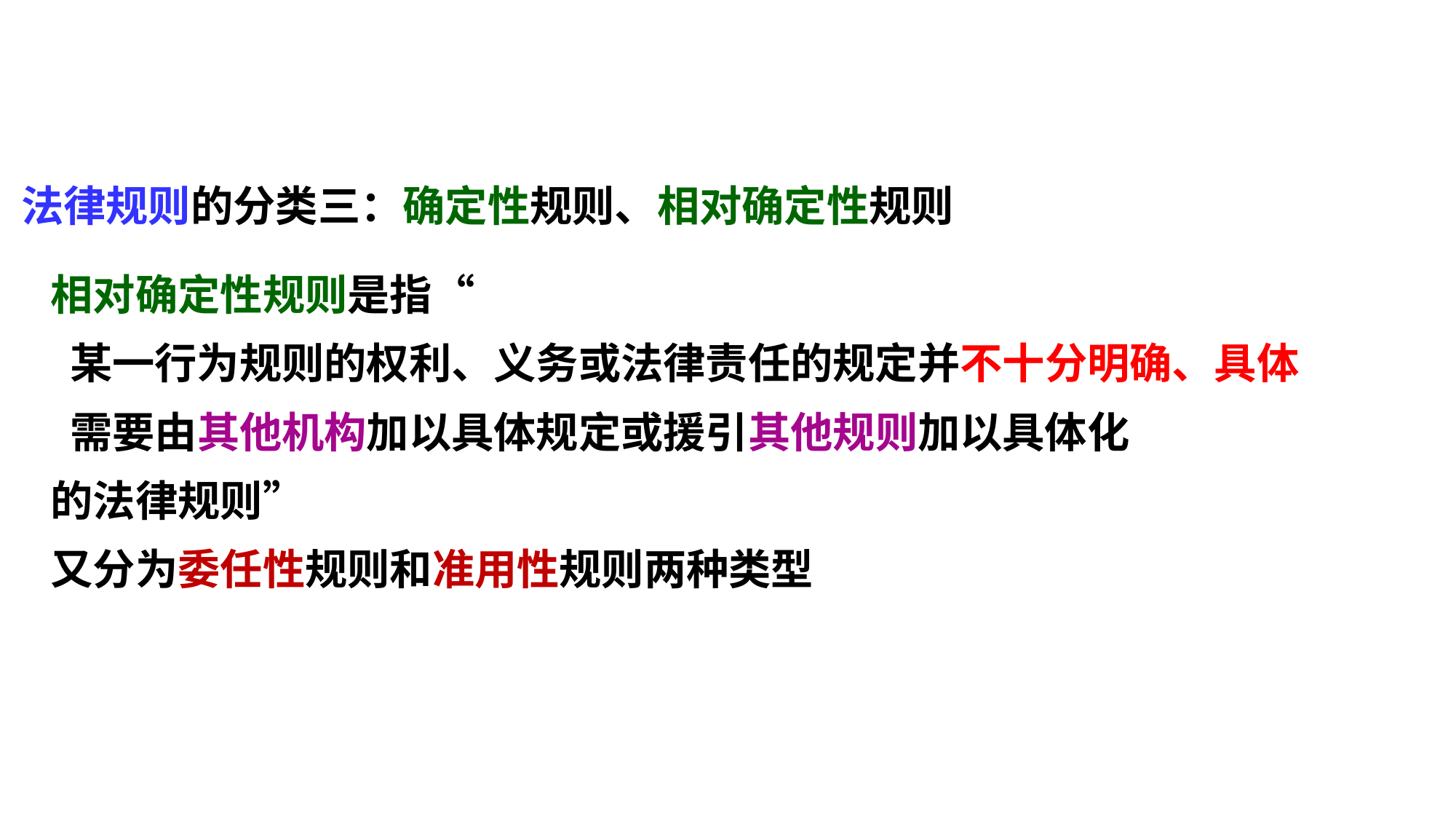

法律规则的分类三：确定性规则、相对确定性规则

  相对确定性规则是指“
    某一行为规则的权利、义务或法律责任的规定并不十分明确、具体
    需要由其他机构加以具体规定或援引其他规则加以具体化
  的法律规则”
  又分为委任性规则和准用性规则两种类型